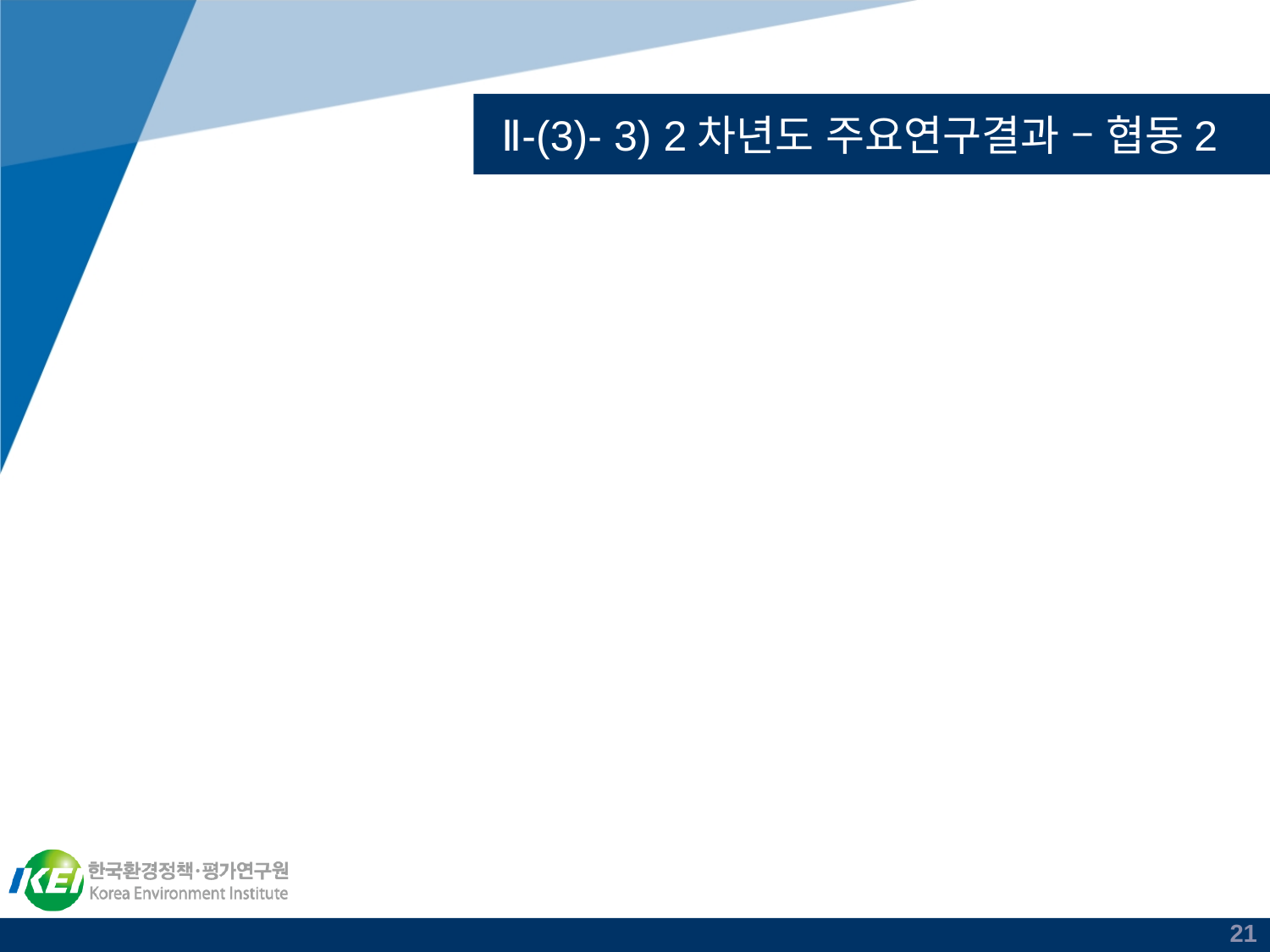

# Ⅱ-(3)- 3) 2차년도 주요연구결과 – 협동2

21